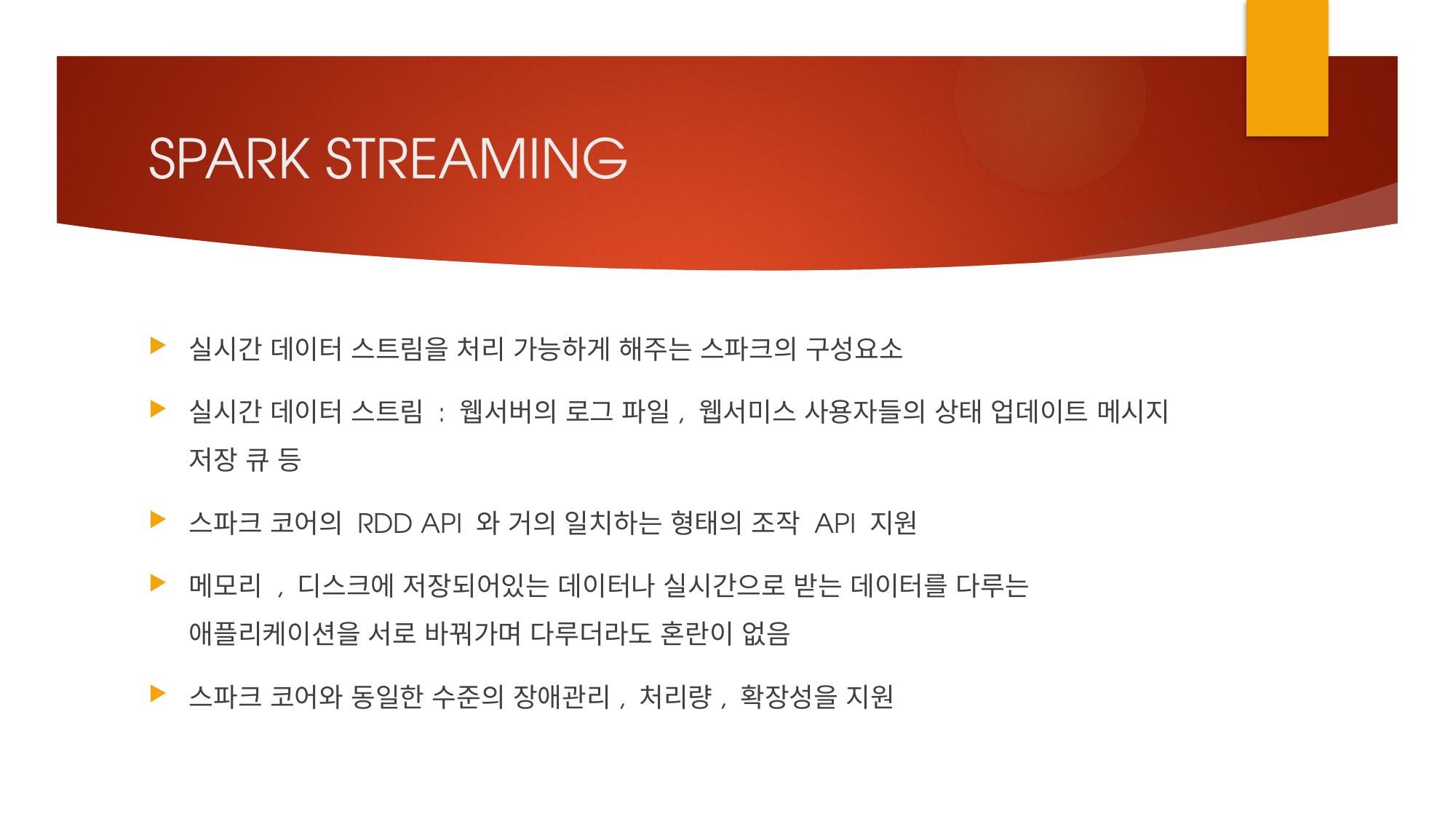

# SPARK STREAMING
실시간 데이터 스트림을 처리 가능하게 해주는 스파크의 구성요소
실시간 데이터 스트림 : 웹서버의 로그 파일, 웹서미스 사용자들의 상태 업데이트 메시지 저장 큐 등
스파크 코어의 RDD API 와 거의 일치하는 형태의 조작 API 지원
메모리 , 디스크에 저장되어있는 데이터나 실시간으로 받는 데이터를 다루는 애플리케이션을 서로 바꿔가며 다루더라도 혼란이 없음
스파크 코어와 동일한 수준의 장애관리, 처리량, 확장성을 지원